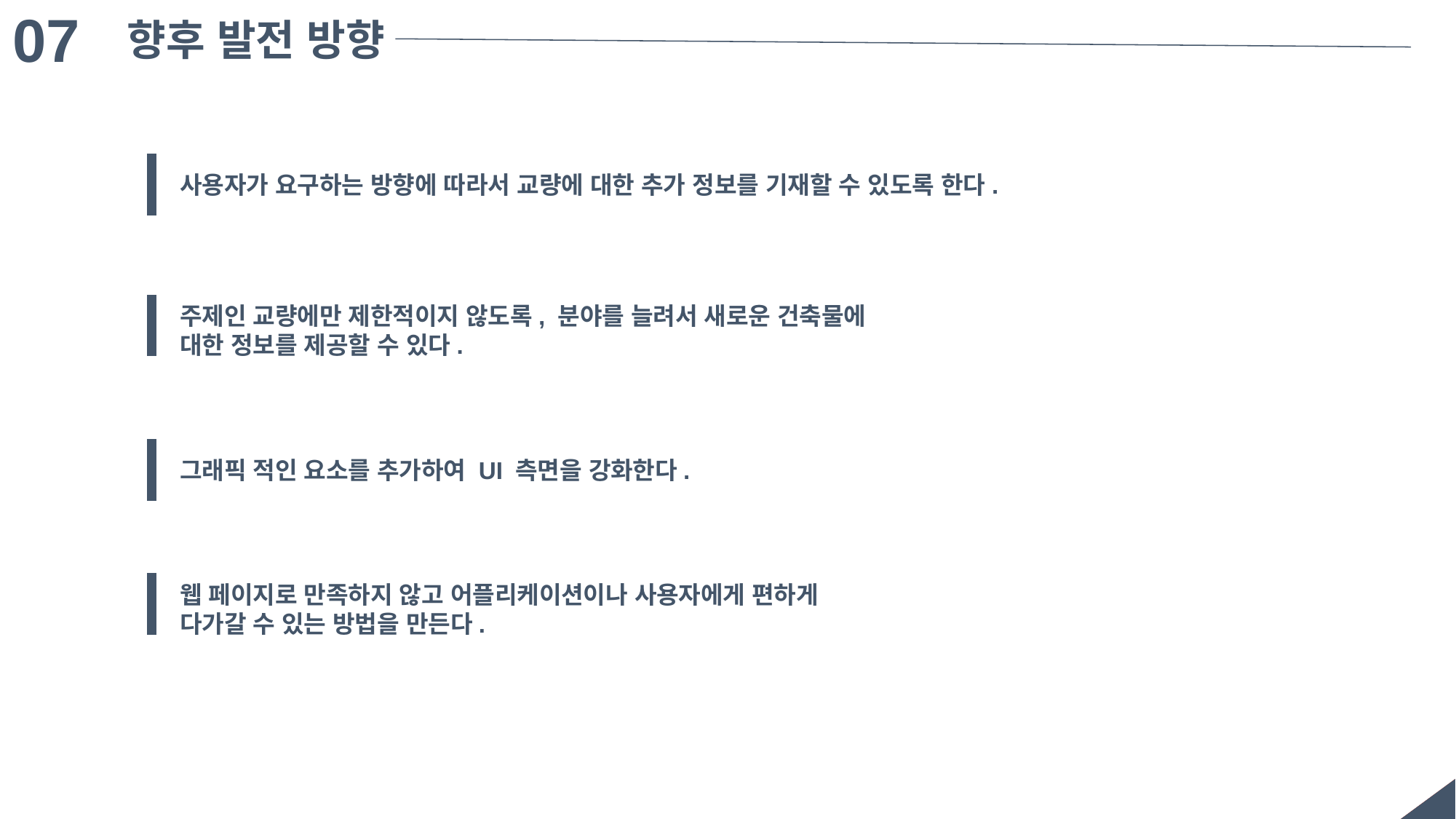

07
향후 발전 방향

사용자가 요구하는 방향에 따라서 교량에 대한 추가 정보를 기재할 수 있도록 한다.

주제인 교량에만 제한적이지 않도록, 분야를 늘려서 새로운 건축물에 대한 정보를 제공할 수 있다.

그래픽 적인 요소를 추가하여 UI 측면을 강화한다.

웹 페이지로 만족하지 않고 어플리케이션이나 사용자에게 편하게 다가갈 수 있는 방법을 만든다.